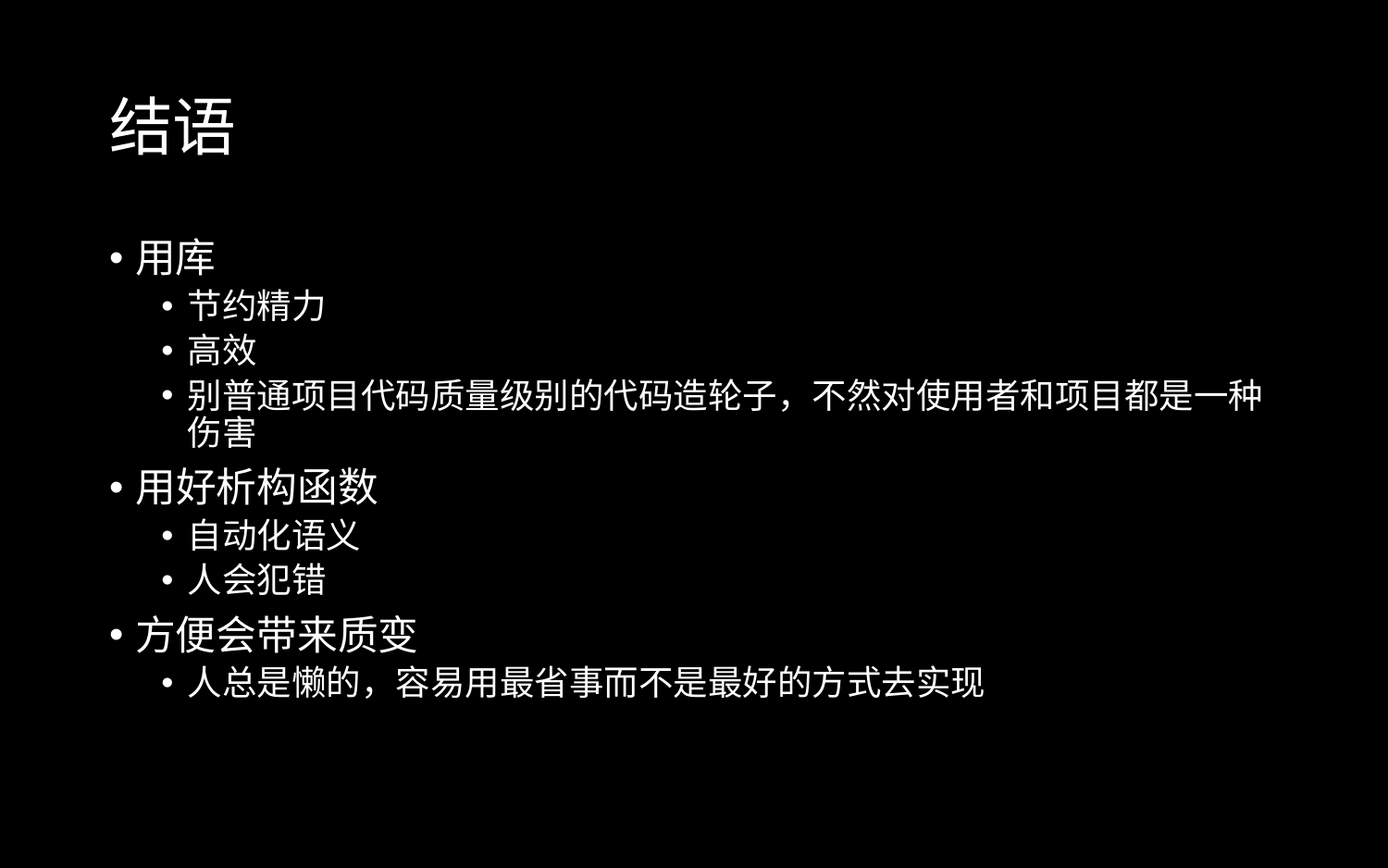

# 结语
用库
节约精力
高效
别普通项目代码质量级别的代码造轮子，不然对使用者和项目都是一种伤害
用好析构函数
自动化语义
人会犯错
方便会带来质变
人总是懒的，容易用最省事而不是最好的方式去实现